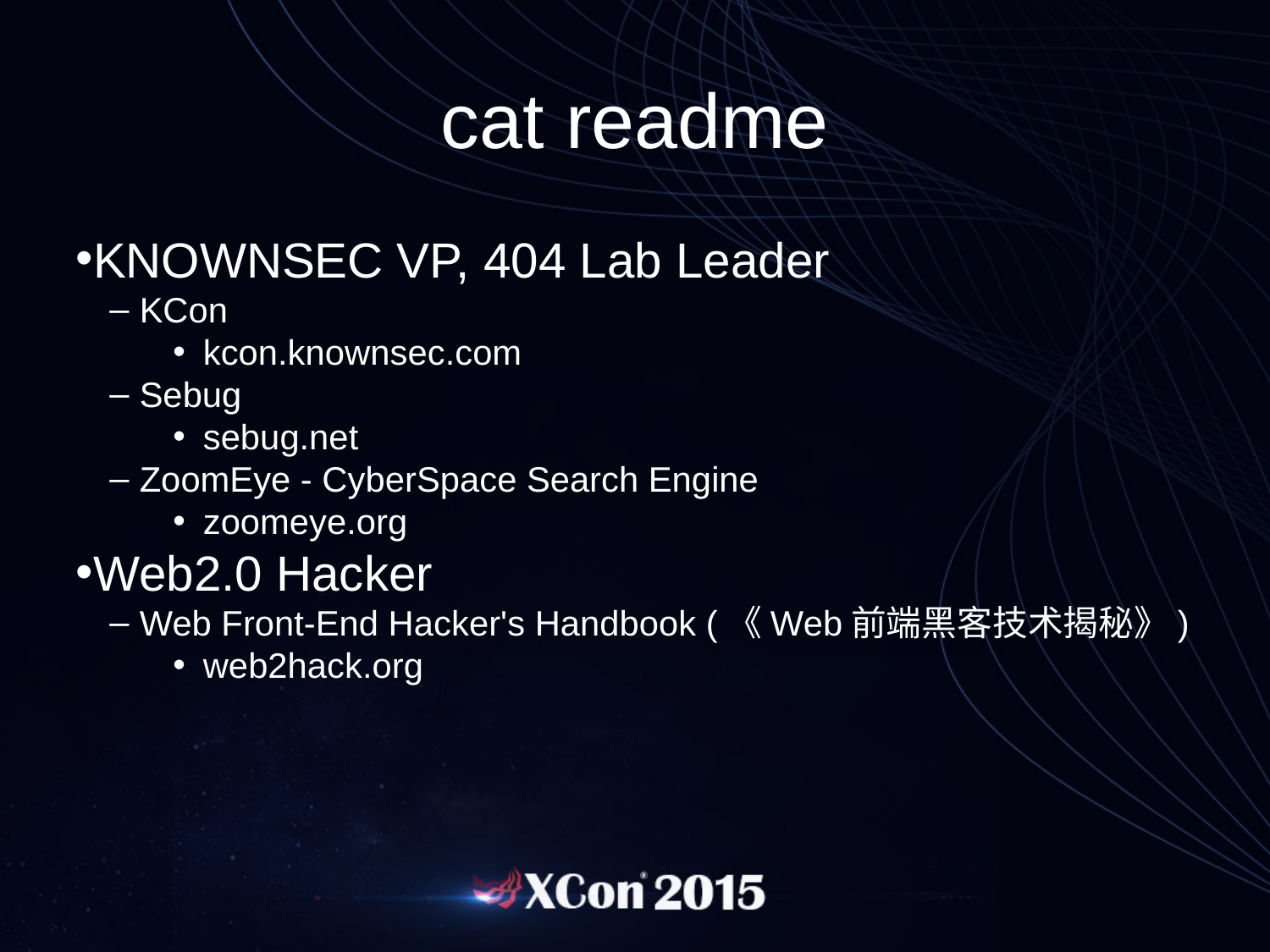

cat readme
KNOWNSEC VP, 404 Lab Leader
KCon
kcon.knownsec.com
Sebug
sebug.net
ZoomEye - CyberSpace Search Engine
zoomeye.org
Web2.0 Hacker
Web Front-End Hacker's Handbook (《Web前端黑客技术揭秘》)
web2hack.org